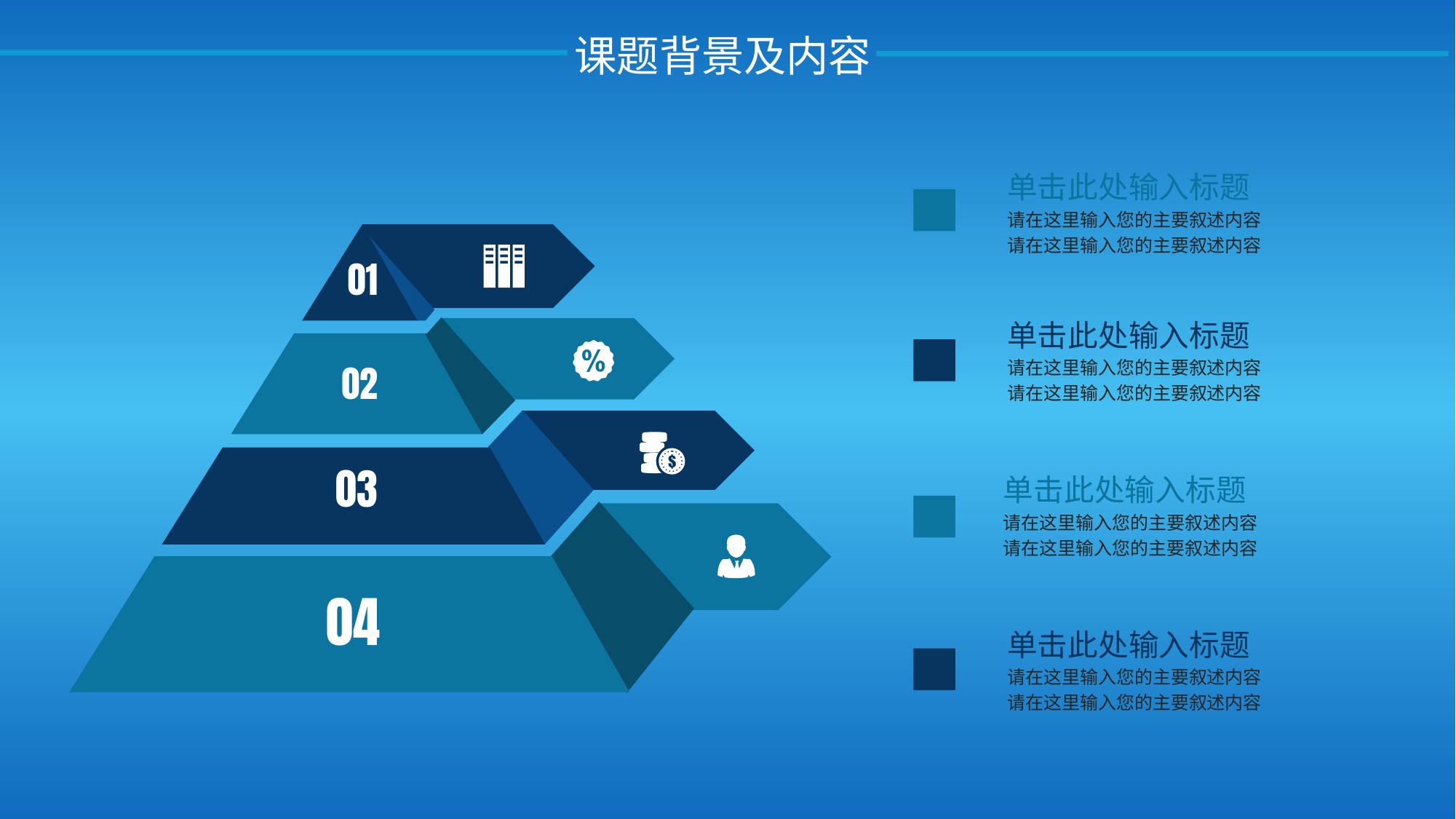

课题背景及内容

单击此处输入标题
请在这里输入您的主要叙述内容
请在这里输入您的主要叙述内容

01
单击此处输入标题
请在这里输入您的主要叙述内容
请在这里输入您的主要叙述内容

02

03
单击此处输入标题
请在这里输入您的主要叙述内容
请在这里输入您的主要叙述内容

04
单击此处输入标题
请在这里输入您的主要叙述内容
请在这里输入您的主要叙述内容